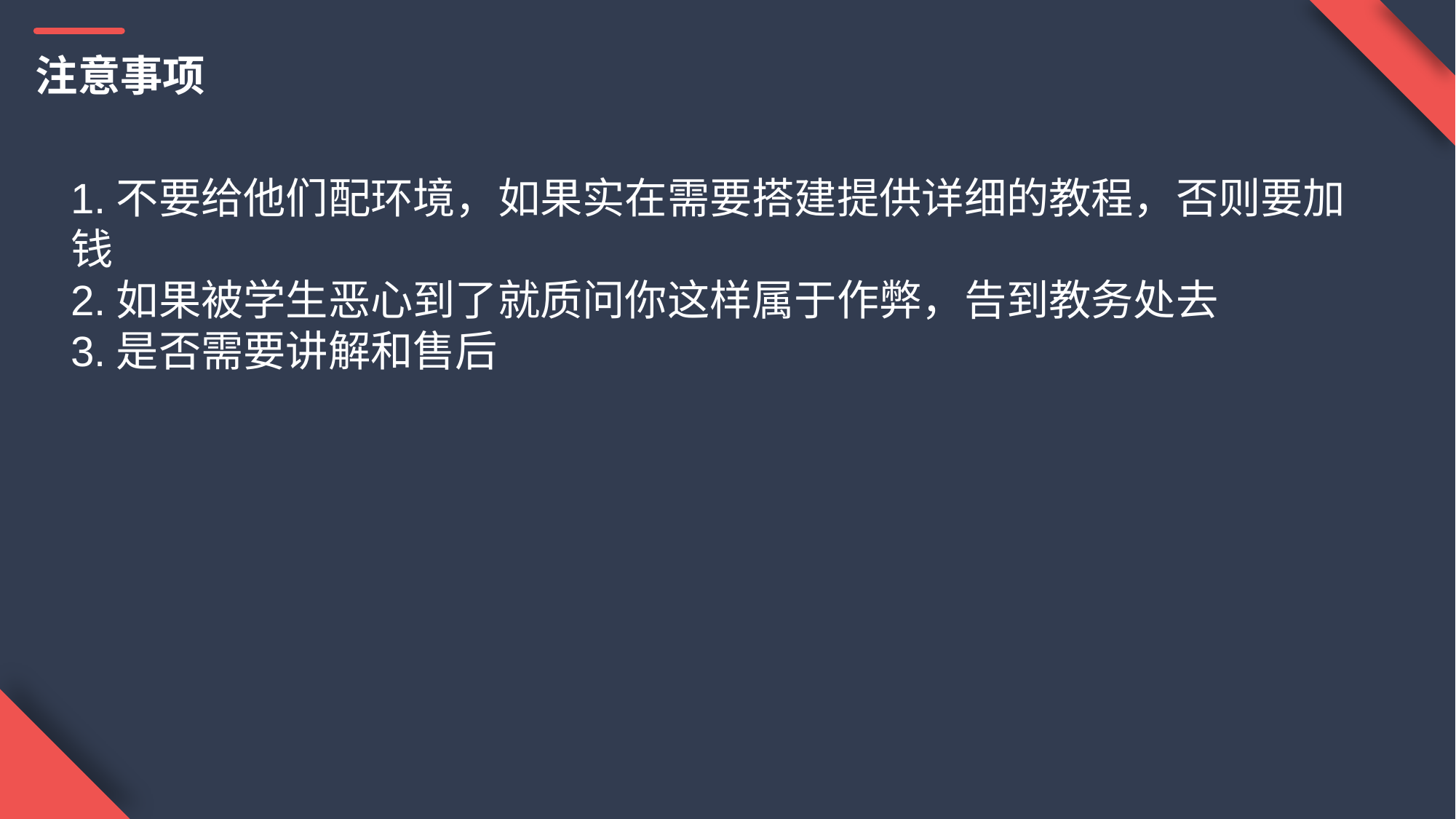

注意事项
1.不要给他们配环境，如果实在需要搭建提供详细的教程，否则要加钱
2.如果被学生恶心到了就质问你这样属于作弊，告到教务处去
3.是否需要讲解和售后